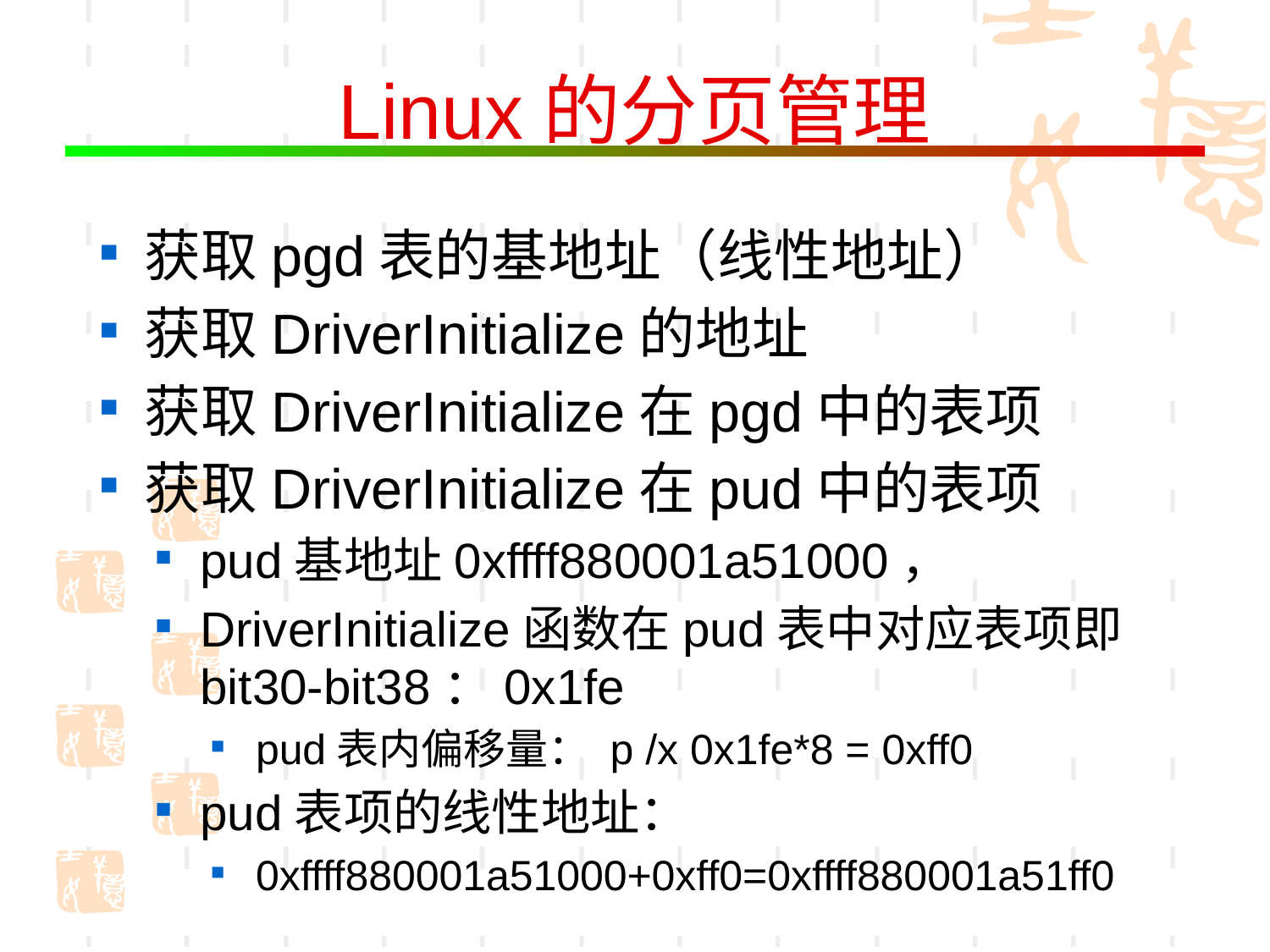

# Linux的分页管理
获取pgd表的基地址（线性地址）
获取DriverInitialize的地址
获取DriverInitialize在pgd中的表项
获取DriverInitialize在pud中的表项
pud基地址0xffff880001a51000，
DriverInitialize函数在pud表中对应表项即bit30-bit38：0x1fe
pud表内偏移量： p /x 0x1fe*8 = 0xff0
pud表项的线性地址：
0xffff880001a51000+0xff0=0xffff880001a51ff0